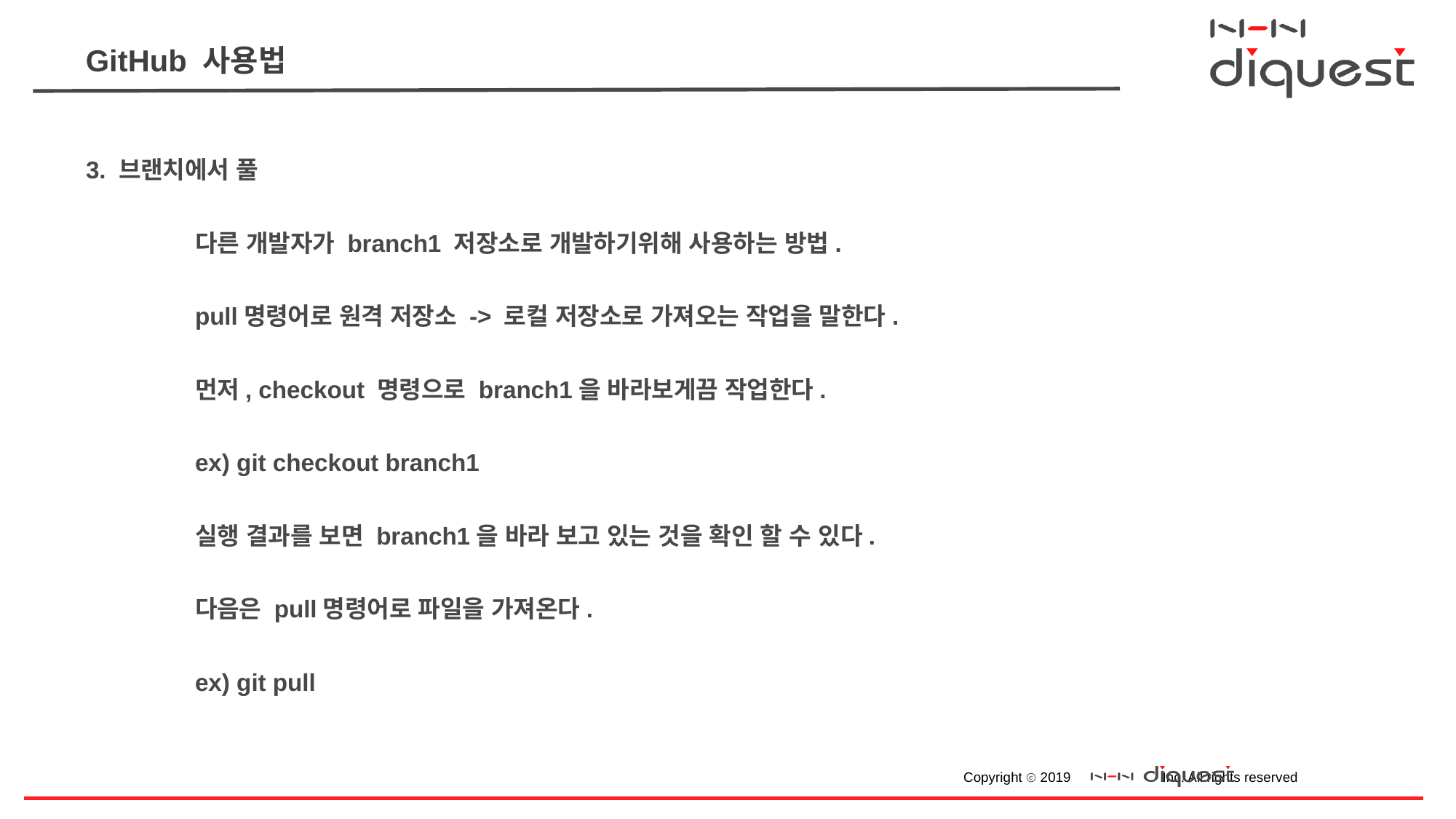

# GitHub 사용법
3. 브랜치에서 풀
	다른 개발자가 branch1 저장소로 개발하기위해 사용하는 방법.
	pull명령어로 원격 저장소 -> 로컬 저장소로 가져오는 작업을 말한다.
	먼저, checkout 명령으로 branch1을 바라보게끔 작업한다.
	ex) git checkout branch1
	실행 결과를 보면 branch1을 바라 보고 있는 것을 확인 할 수 있다.
	다음은 pull명령어로 파일을 가져온다.
	ex) git pull